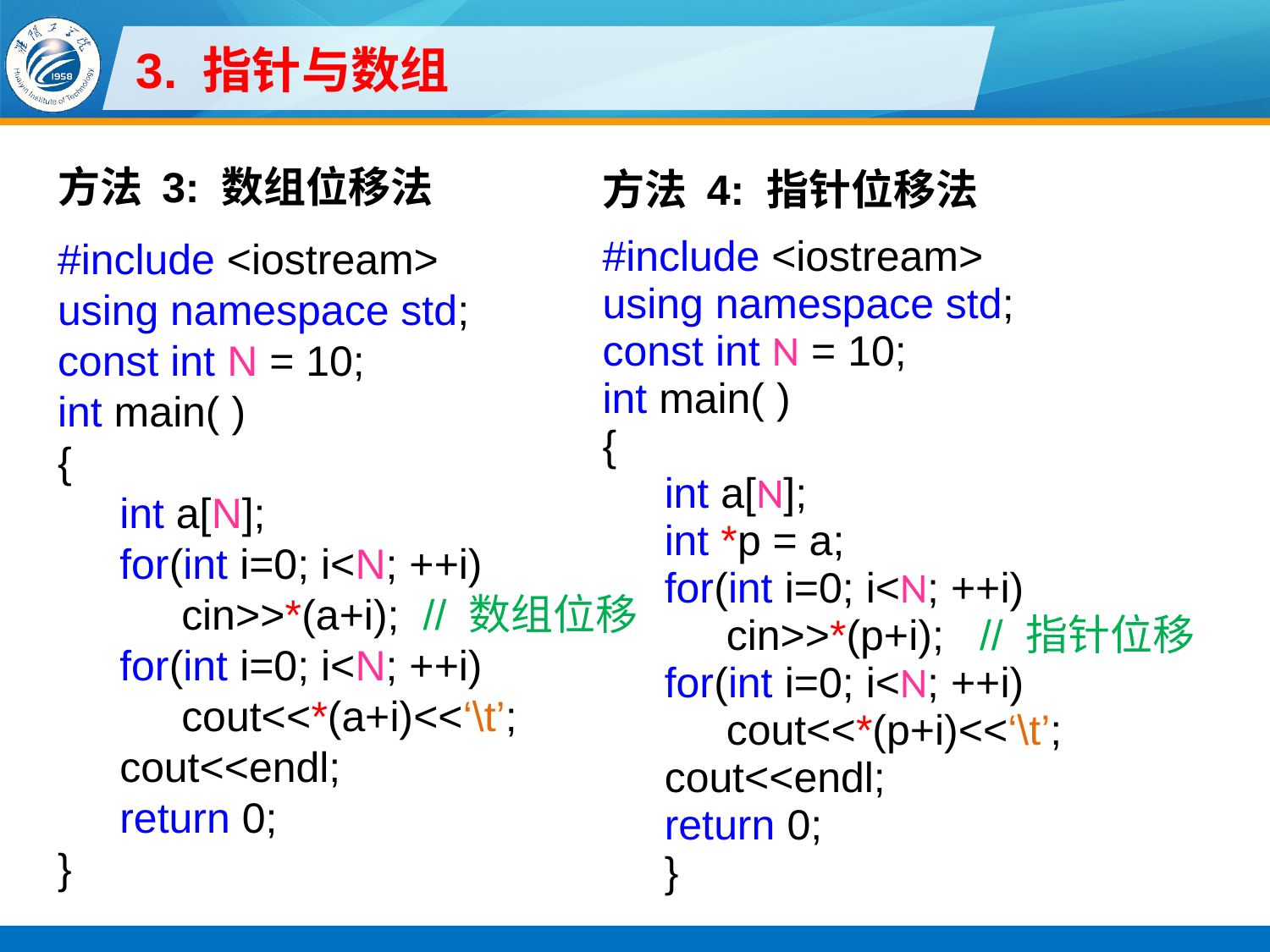

# 3. 指针与数组
方法 3: 数组位移法
#include <iostream>
using namespace std;
const int N = 10;
int main( )
{
int a[N];
for(int i=0; i<N; ++i)
cin>>*(a+i);  // 数组位移
for(int i=0; i<N; ++i)
cout<<*(a+i)<<‘\t’;
cout<<endl;
return 0;
}

方法 4: 指针位移法
#include <iostream>
using namespace std;
const int N = 10;
int main( )
{
int a[N];
int *p = a;
for(int i=0; i<N; ++i)
cin>>*(p+i);   // 指针位移
for(int i=0; i<N; ++i)
cout<<*(p+i)<<‘\t’;
cout<<endl;
return 0;
}